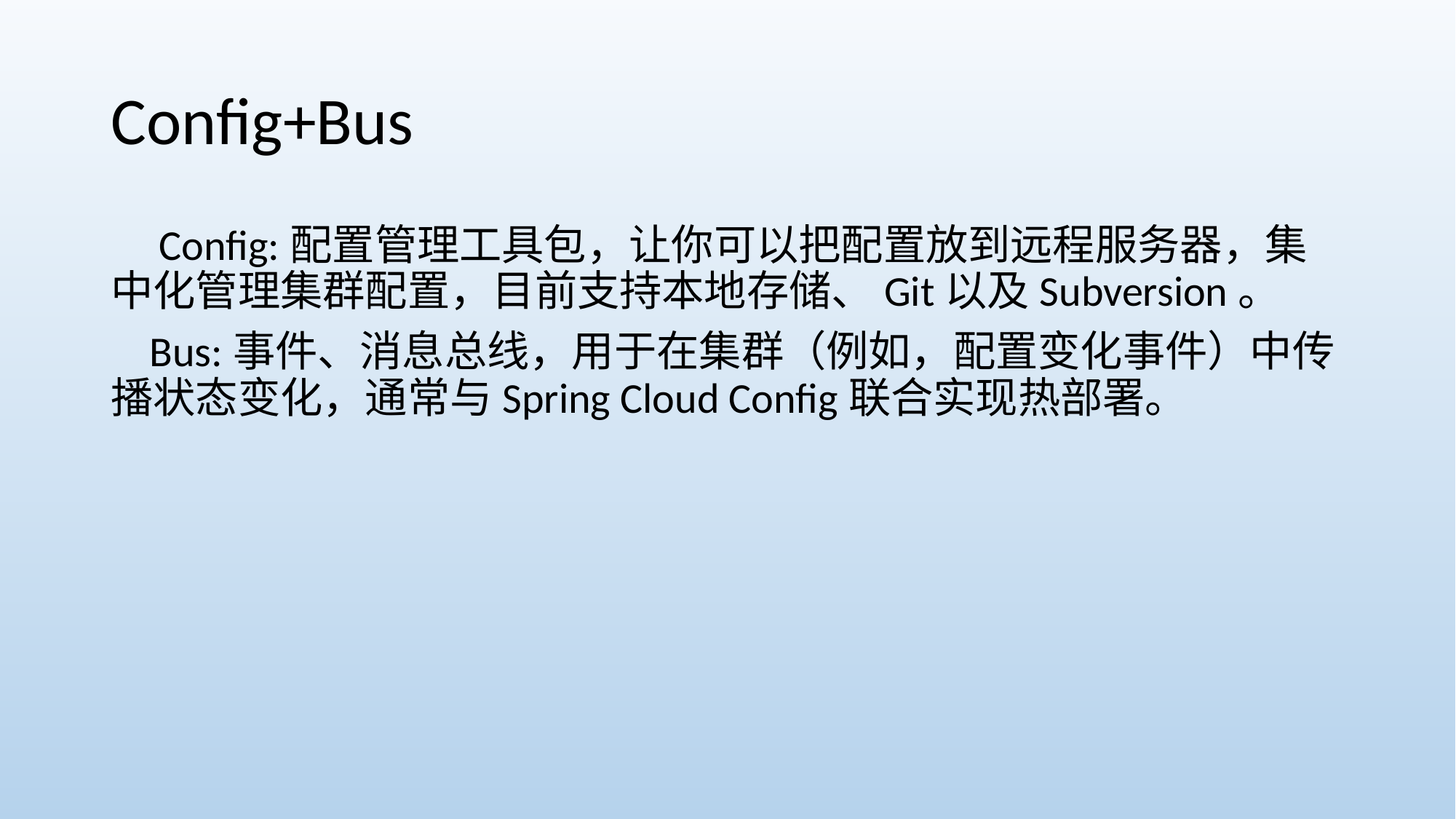

# Config+Bus
     Config:配置管理工具包，让你可以把配置放到远程服务器，集中化管理集群配置，目前支持本地存储、Git以及Subversion。
    Bus:事件、消息总线，用于在集群（例如，配置变化事件）中传播状态变化，通常与Spring Cloud Config联合实现热部署。